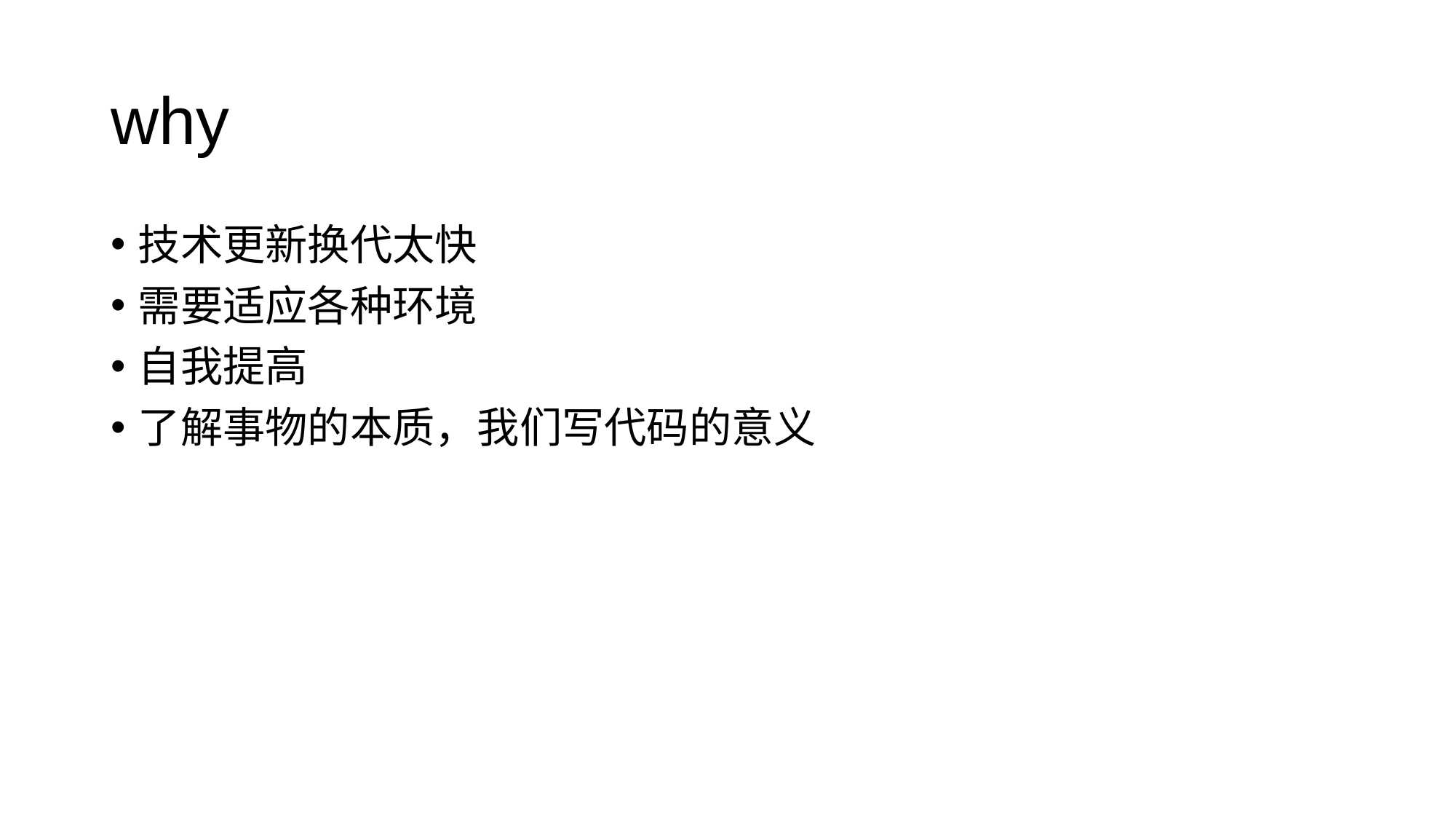

# why
技术更新换代太快
需要适应各种环境
自我提高
了解事物的本质，我们写代码的意义